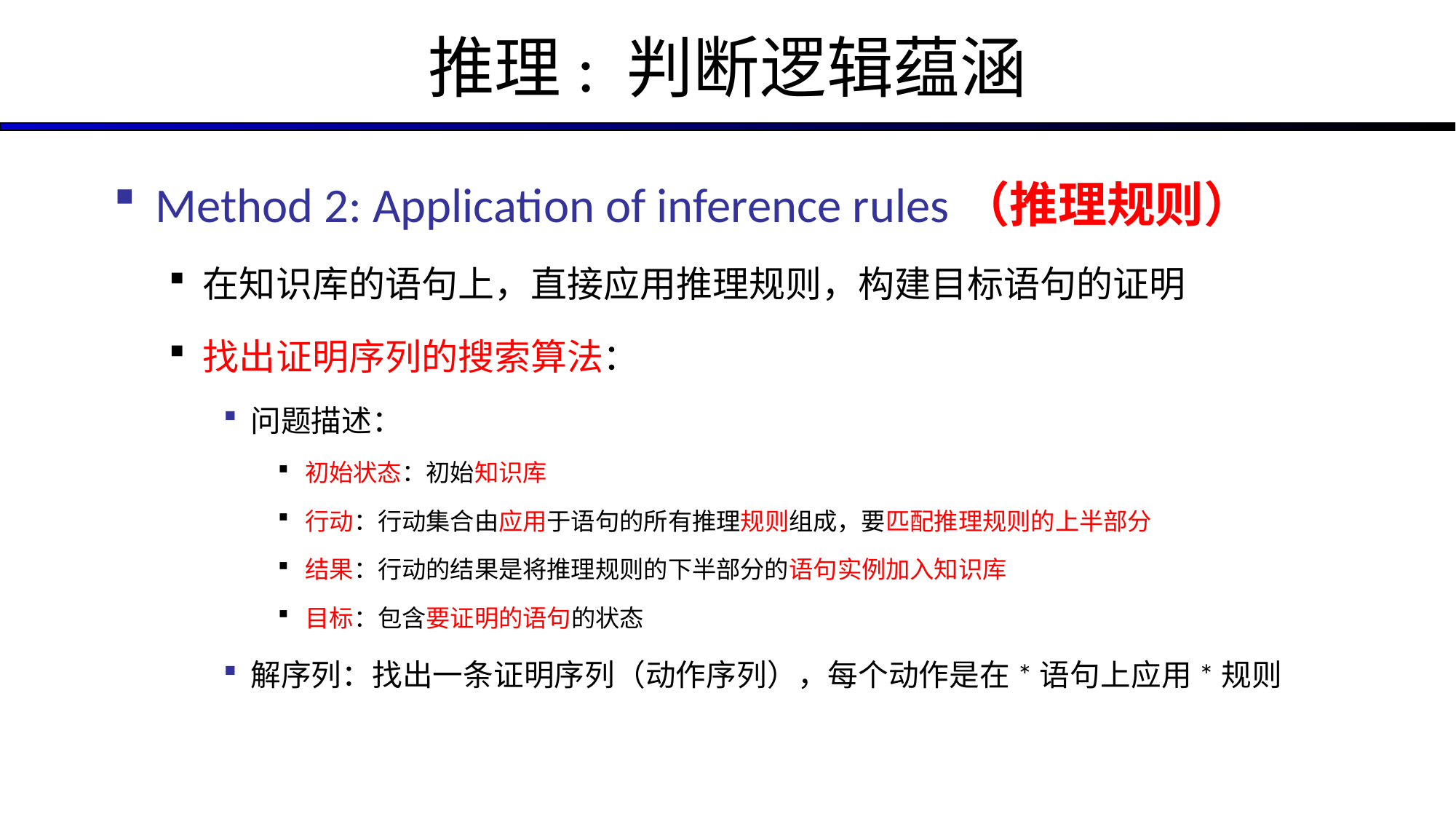

# 推理: 判断逻辑蕴涵
Method 2: Application of inference rules（推理规则）
在知识库的语句上，直接应用推理规则，构建目标语句的证明
找出证明序列的搜索算法：
问题描述：
初始状态：初始知识库
行动：行动集合由应用于语句的所有推理规则组成，要匹配推理规则的上半部分
结果：行动的结果是将推理规则的下半部分的语句实例加入知识库
目标：包含要证明的语句的状态
解序列：找出一条证明序列（动作序列），每个动作是在*语句上应用*规则